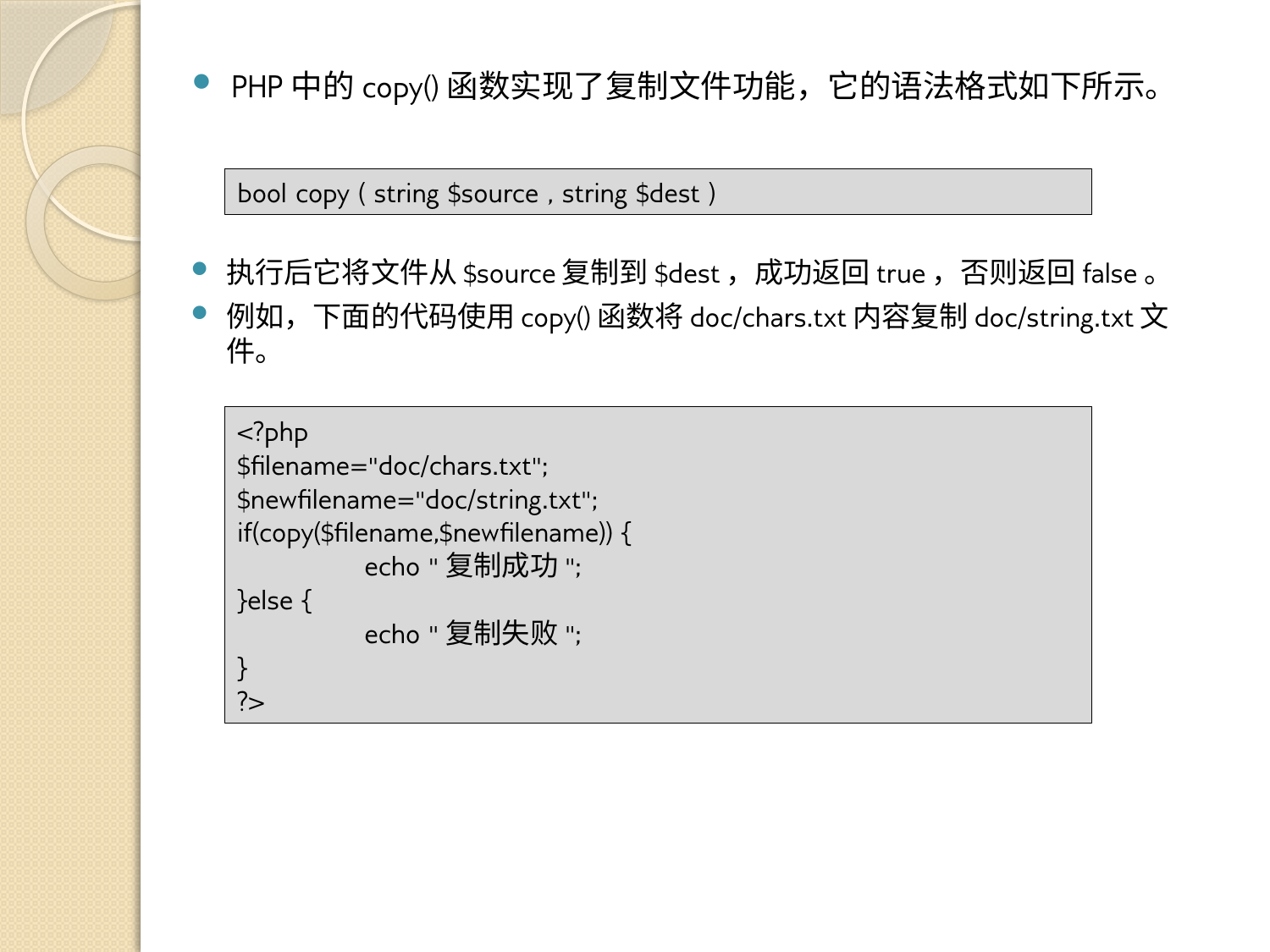

PHP中的copy()函数实现了复制文件功能，它的语法格式如下所示。
bool copy ( string $source , string $dest )
执行后它将文件从$source复制到$dest，成功返回true，否则返回false。
例如，下面的代码使用copy()函数将doc/chars.txt内容复制doc/string.txt文件。
<?php
$filename="doc/chars.txt";
$newfilename="doc/string.txt";
if(copy($filename,$newfilename)) {
	echo "复制成功";
}else {
	echo "复制失败";
}
?>